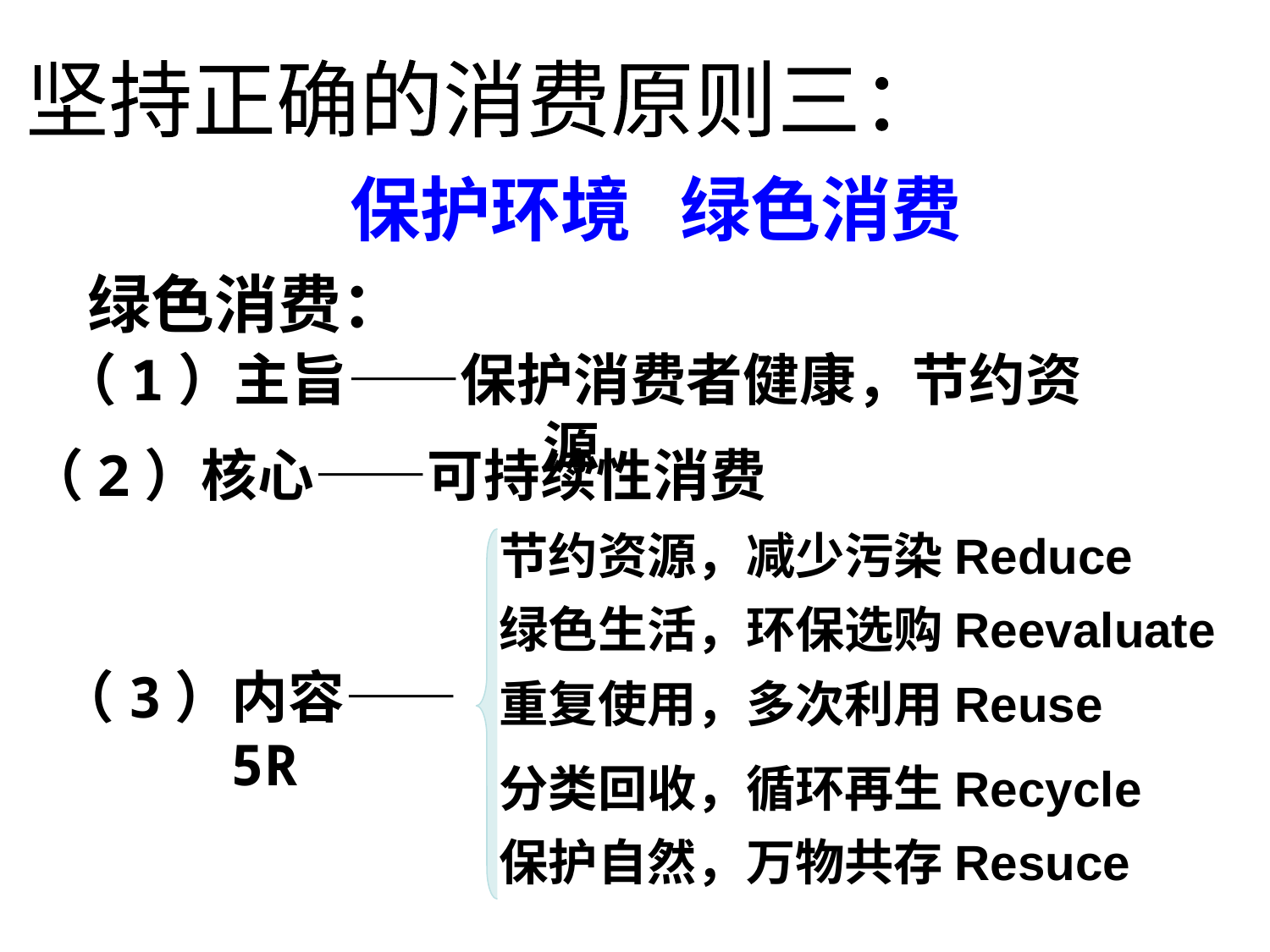

坚持正确的消费原则三：
保护环境   绿色消费
绿色消费：
（1）主旨——保护消费者健康，节约资源
（2）核心——可持续性消费
节约资源，减少污染Reduce

绿色生活，环保选购Reevaluate
（3）内容——5R
重复使用，多次利用Reuse
分类回收，循环再生Recycle
保护自然，万物共存Resuce